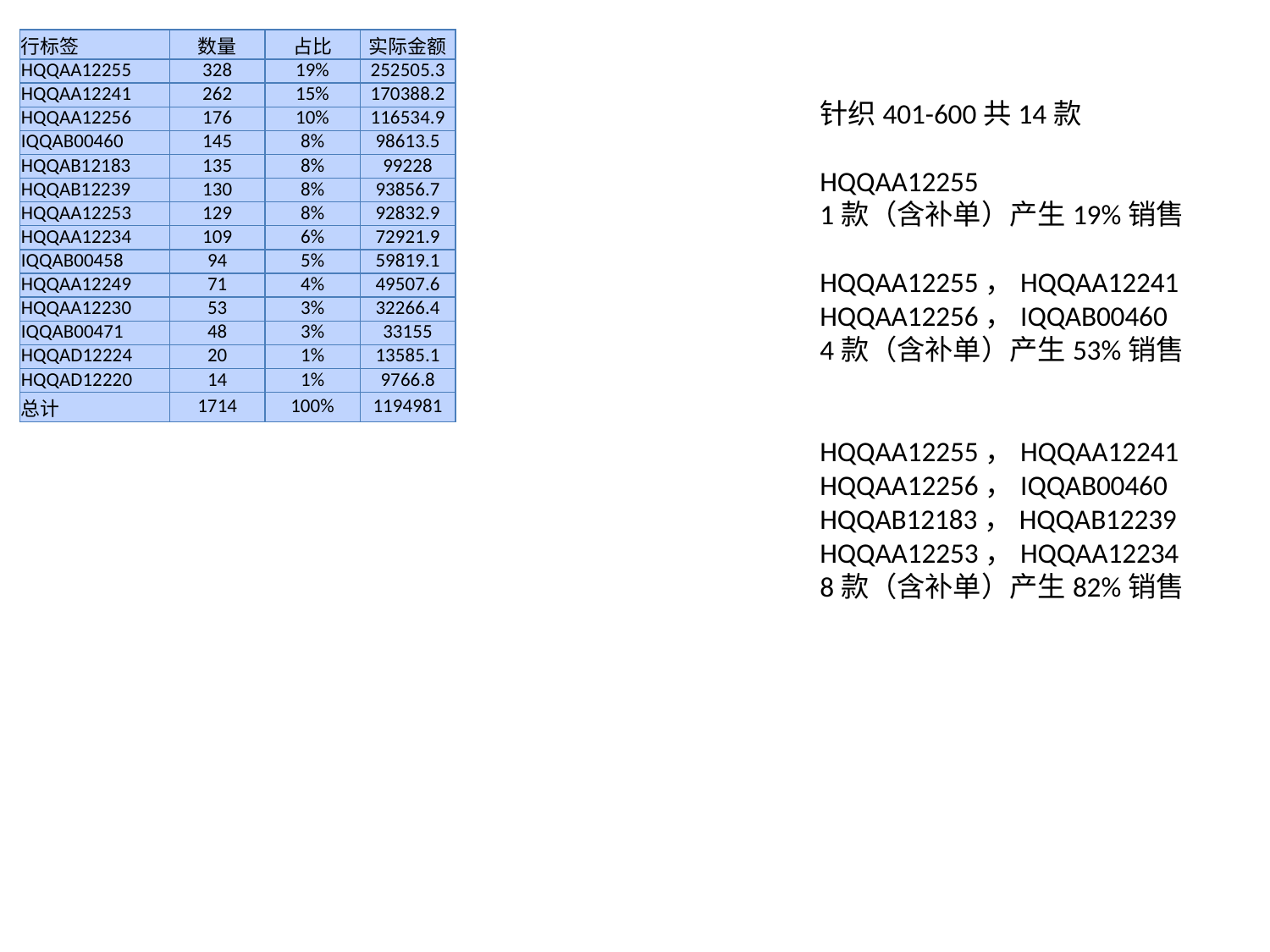

| 行标签 | 数量 | 占比 | 实际金额 |
| --- | --- | --- | --- |
| HQQAA12255 | 328 | 19% | 252505.3 |
| HQQAA12241 | 262 | 15% | 170388.2 |
| HQQAA12256 | 176 | 10% | 116534.9 |
| IQQAB00460 | 145 | 8% | 98613.5 |
| HQQAB12183 | 135 | 8% | 99228 |
| HQQAB12239 | 130 | 8% | 93856.7 |
| HQQAA12253 | 129 | 8% | 92832.9 |
| HQQAA12234 | 109 | 6% | 72921.9 |
| IQQAB00458 | 94 | 5% | 59819.1 |
| HQQAA12249 | 71 | 4% | 49507.6 |
| HQQAA12230 | 53 | 3% | 32266.4 |
| IQQAB00471 | 48 | 3% | 33155 |
| HQQAD12224 | 20 | 1% | 13585.1 |
| HQQAD12220 | 14 | 1% | 9766.8 |
| 总计 | 1714 | 100% | 1194981 |
针织401-600共14款

HQQAA12255
1款（含补单）产生19%销售

HQQAA12255，HQQAA12241
HQQAA12256，IQQAB00460
4款（含补单）产生53%销售

HQQAA12255，HQQAA12241
HQQAA12256，IQQAB00460
HQQAB12183，HQQAB12239
HQQAA12253，HQQAA12234
8款（含补单）产生82%销售